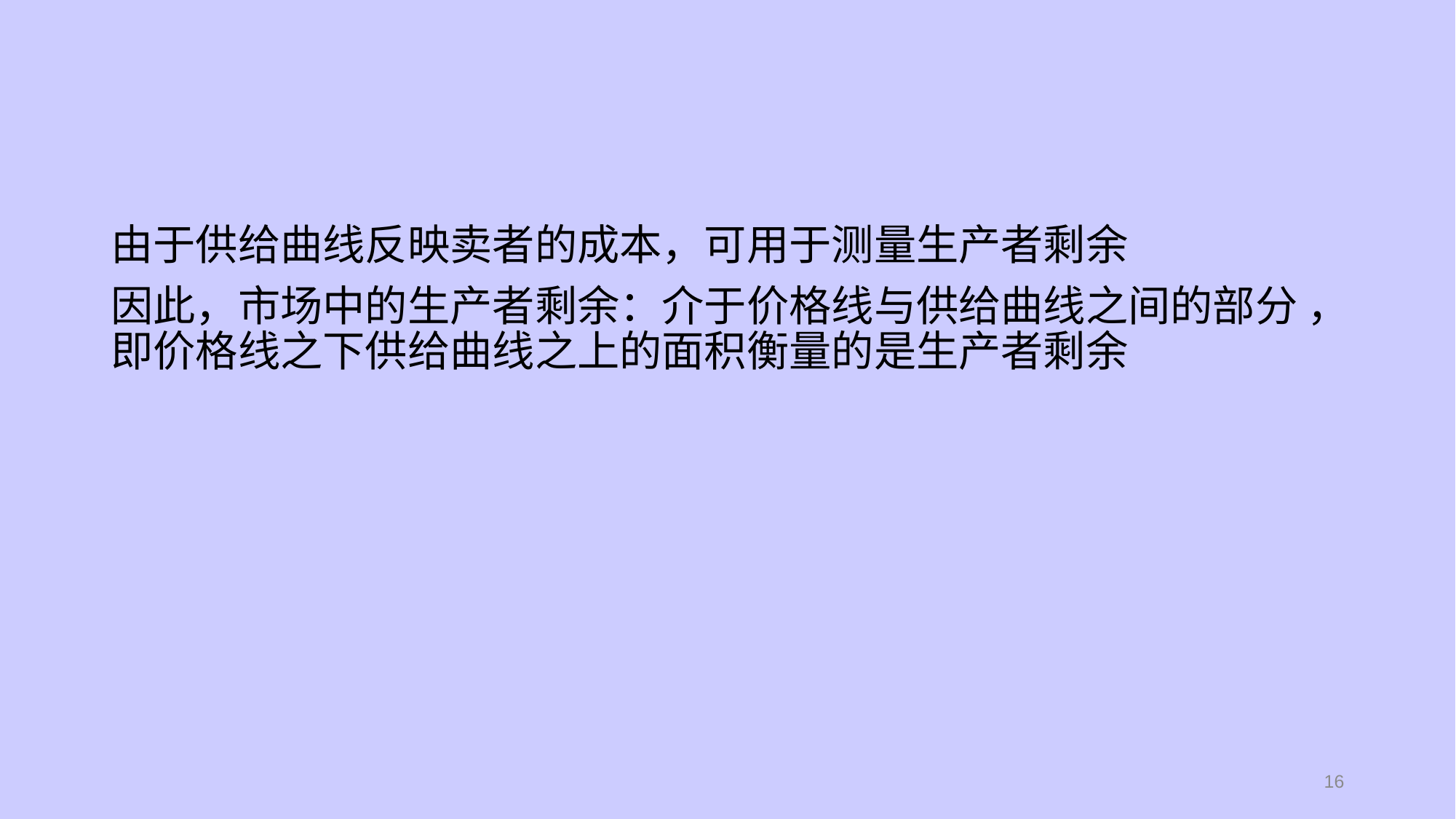

#
由于供给曲线反映卖者的成本，可用于测量生产者剩余
因此，市场中的生产者剩余：介于价格线与供给曲线之间的部分 ，即价格线之下供给曲线之上的面积衡量的是生产者剩余

16